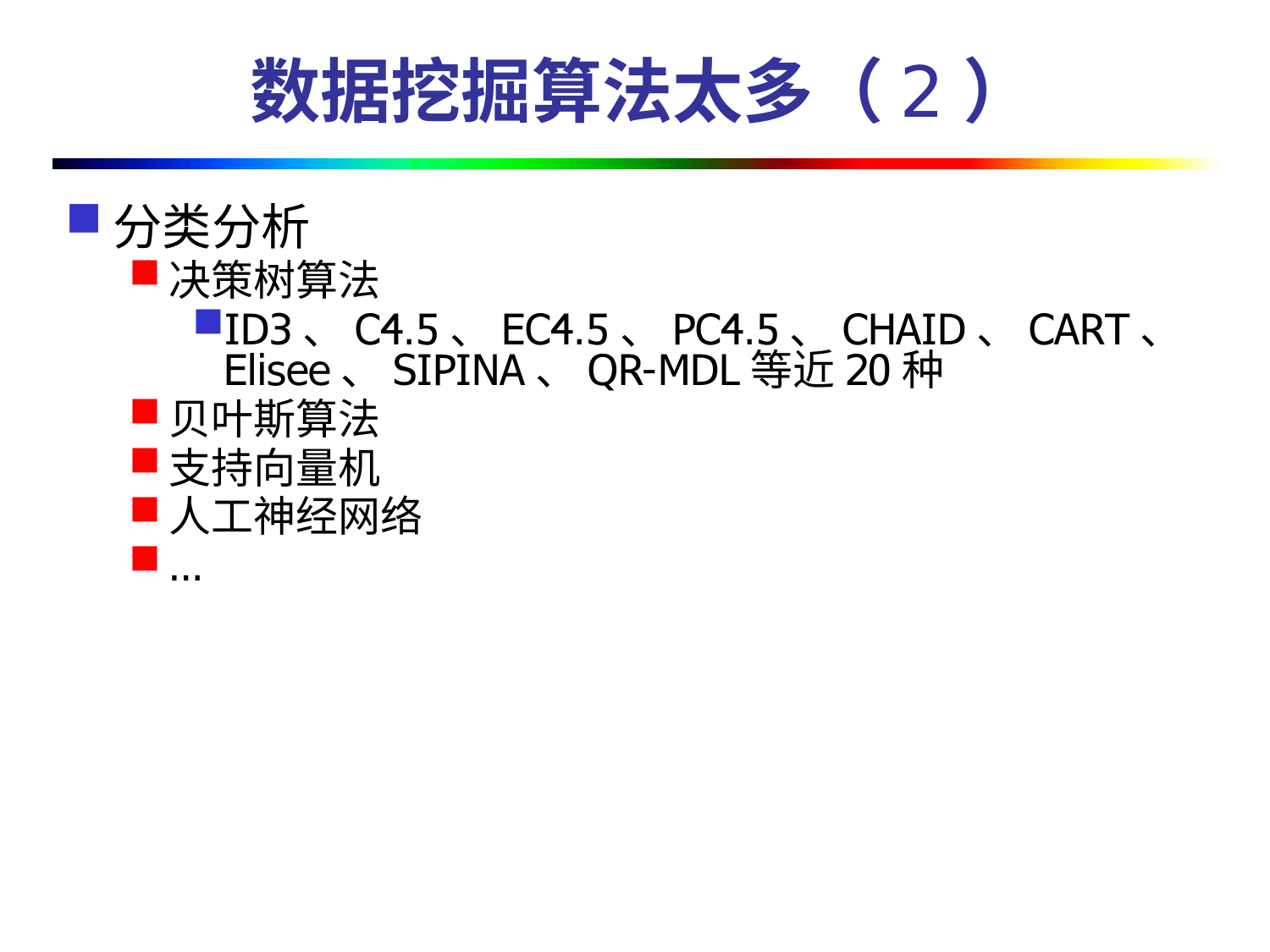

# 数据挖掘算法太多（2）
分类分析
决策树算法
ID3、C4.5、EC4.5、PC4.5、CHAID、CART、Elisee、SIPINA、QR-MDL等近20种
贝叶斯算法
支持向量机
人工神经网络
…